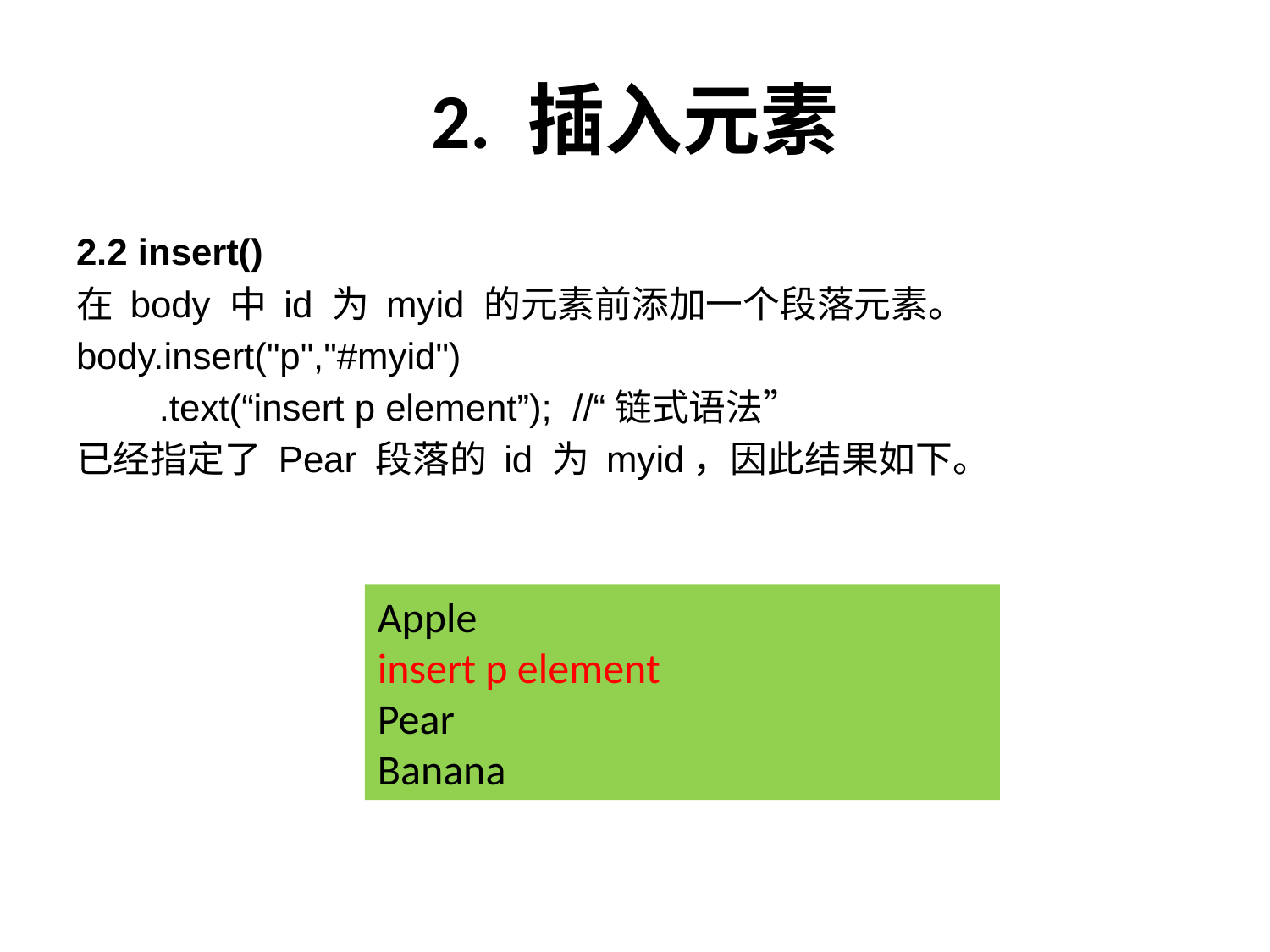

# 2. 插入元素
2.2 insert()
在 body 中 id 为 myid 的元素前添加一个段落元素。
body.insert("p","#myid")
        .text(“insert p element”);  //“链式语法”
已经指定了 Pear 段落的 id 为 myid，因此结果如下。
Apple
insert p element
Pear
Banana